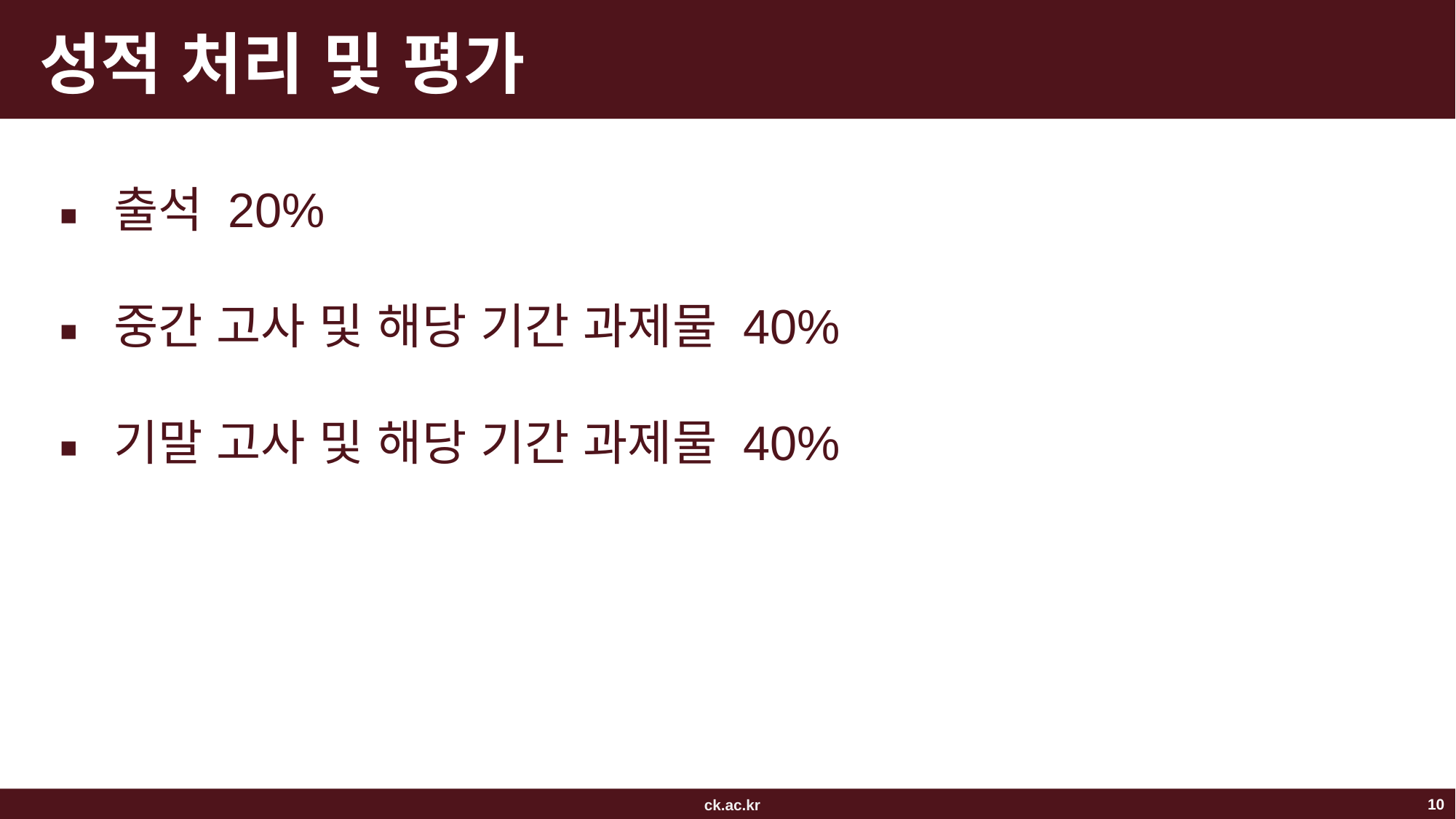

# 성적 처리 및 평가
출석 20%

중간 고사 및 해당 기간 과제물 40%

기말 고사 및 해당 기간 과제물 40%
10
ck.ac.kr